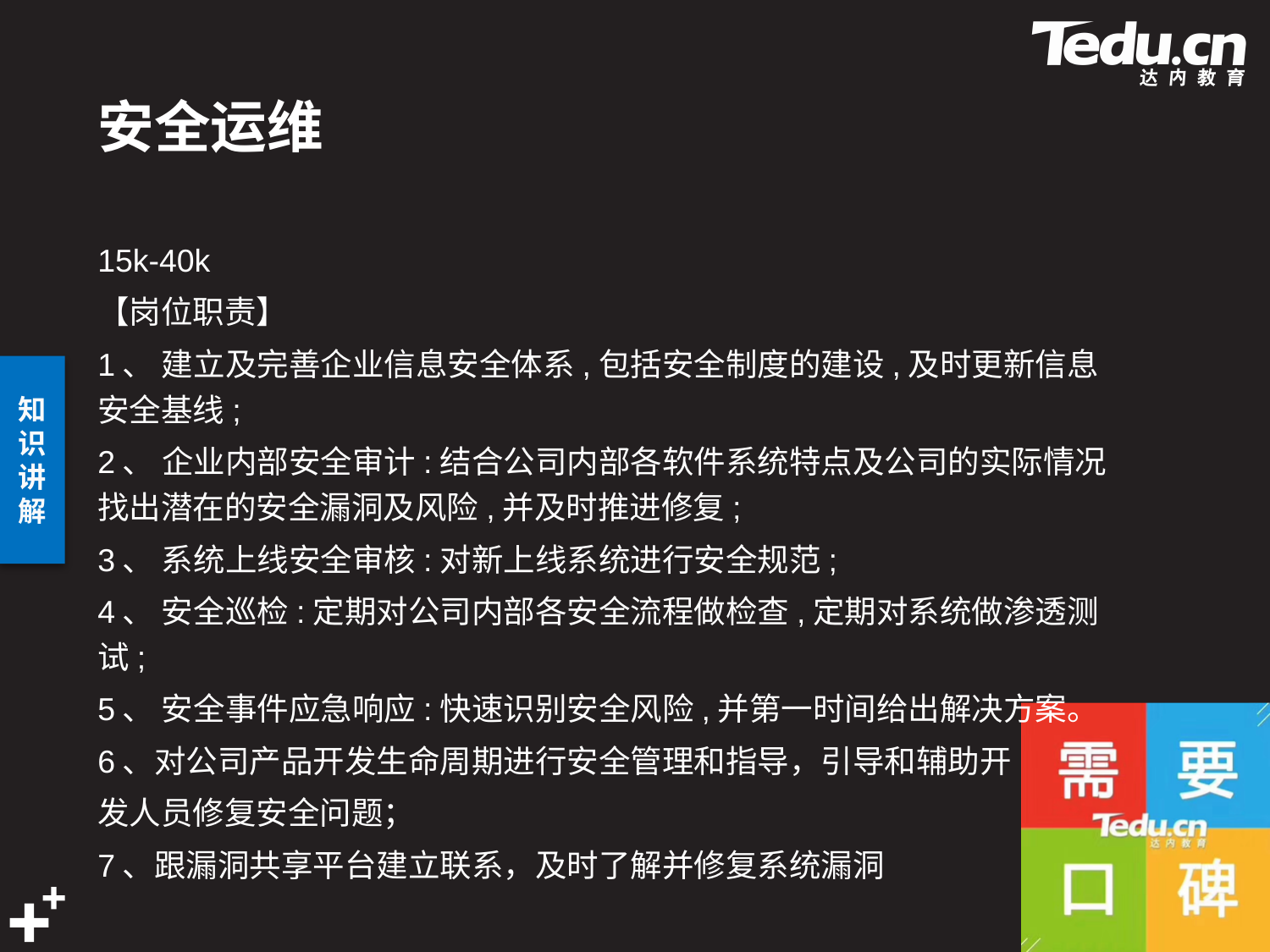

# 安全运维
15k-40k
【岗位职责】
1、 建立及完善企业信息安全体系,包括安全制度的建设,及时更新信息安全基线;
2、 企业内部安全审计:结合公司内部各软件系统特点及公司的实际情况找出潜在的安全漏洞及风险,并及时推进修复;
3、 系统上线安全审核:对新上线系统进行安全规范;
4、 安全巡检:定期对公司内部各安全流程做检查,定期对系统做渗透测试;
5、 安全事件应急响应:快速识别安全风险,并第一时间给出解决方案。
6、对公司产品开发生命周期进行安全管理和指导，引导和辅助开
发人员修复安全问题；
7、跟漏洞共享平台建立联系，及时了解并修复系统漏洞